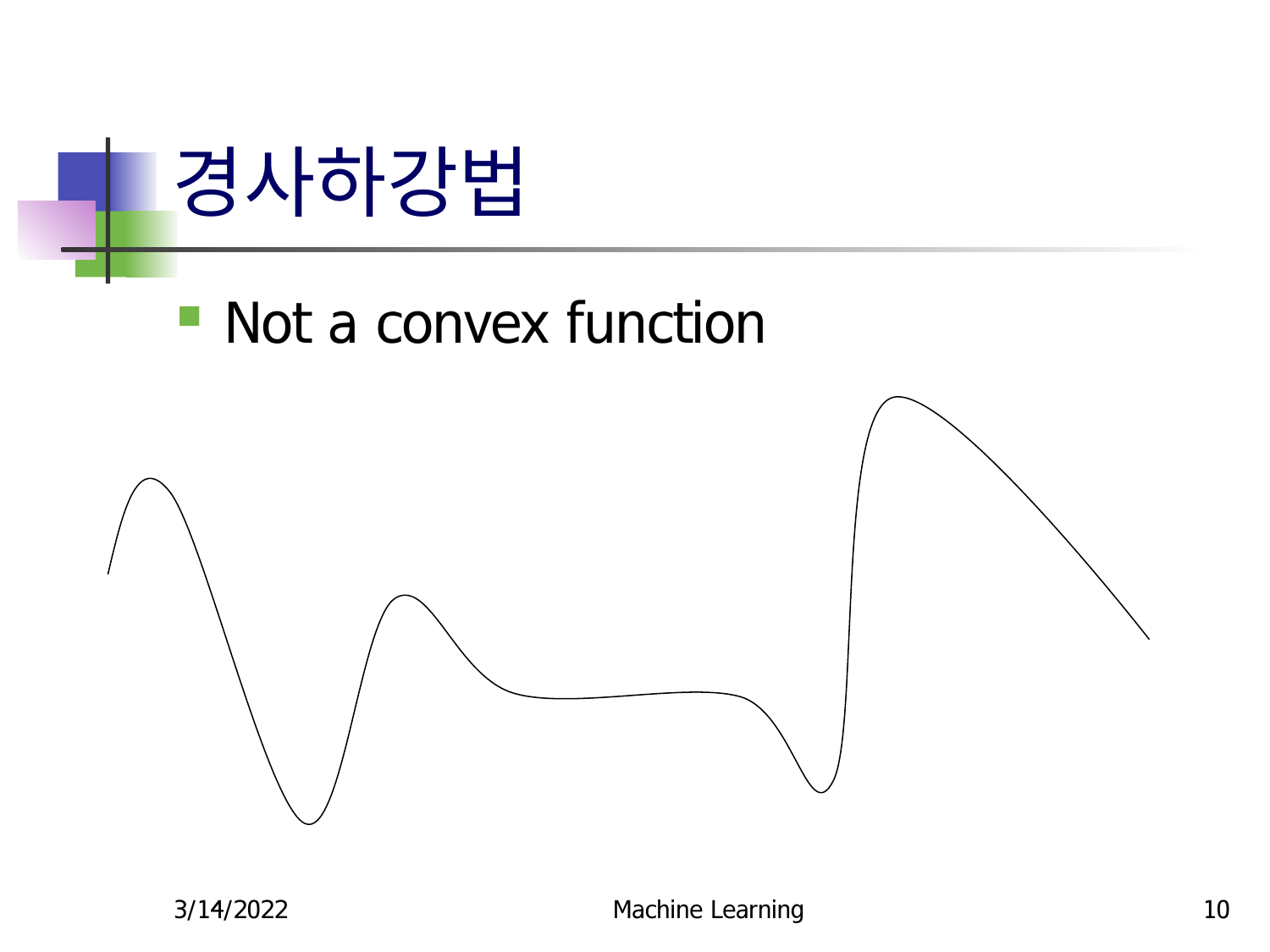

# 경사하강법
Not a convex function

3/14/2022
Machine Learning
10